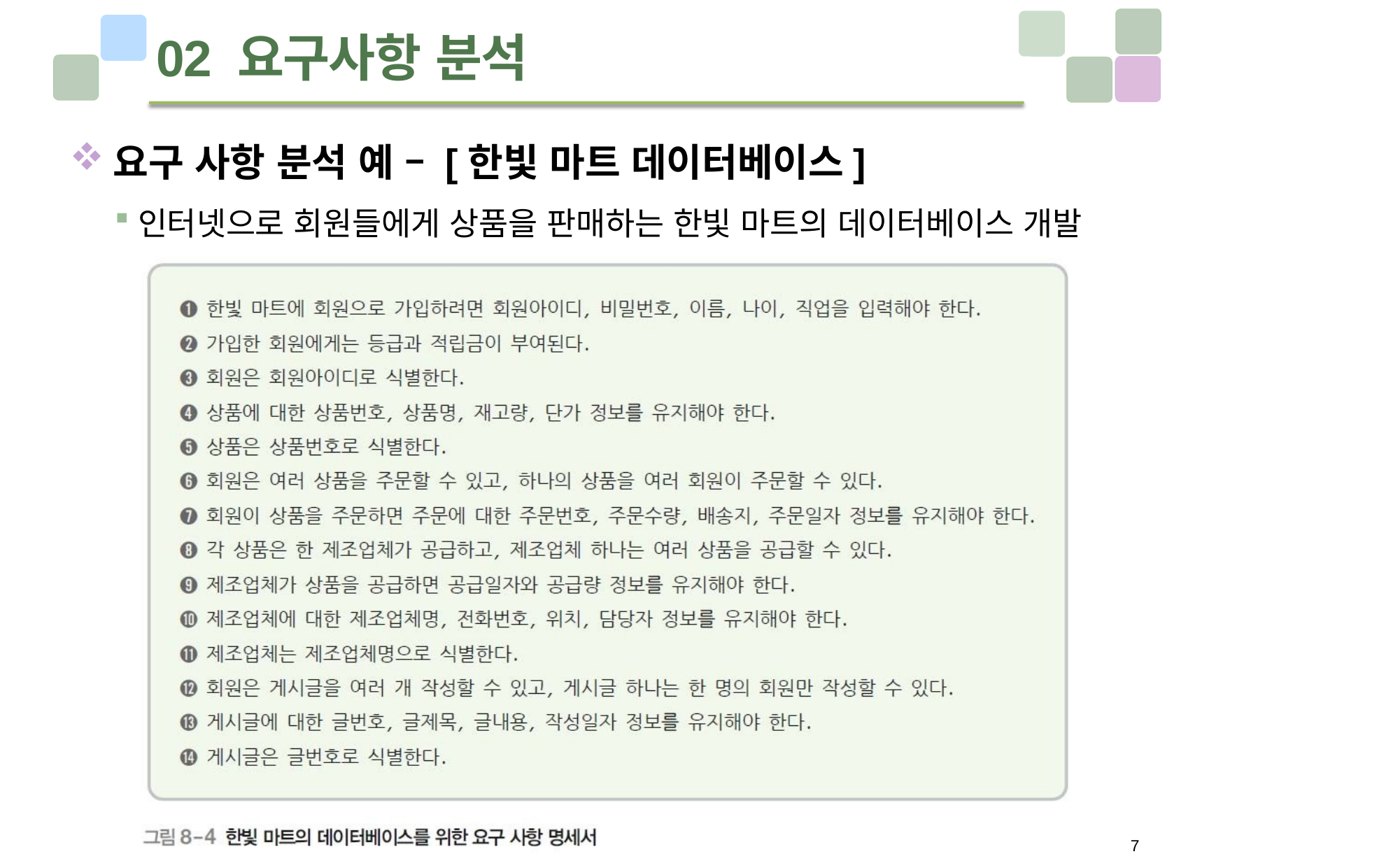

# 02 요구사항 분석
요구 사항 분석 예 – [한빛 마트 데이터베이스]
인터넷으로 회원들에게 상품을 판매하는 한빛 마트의 데이터베이스 개발

7